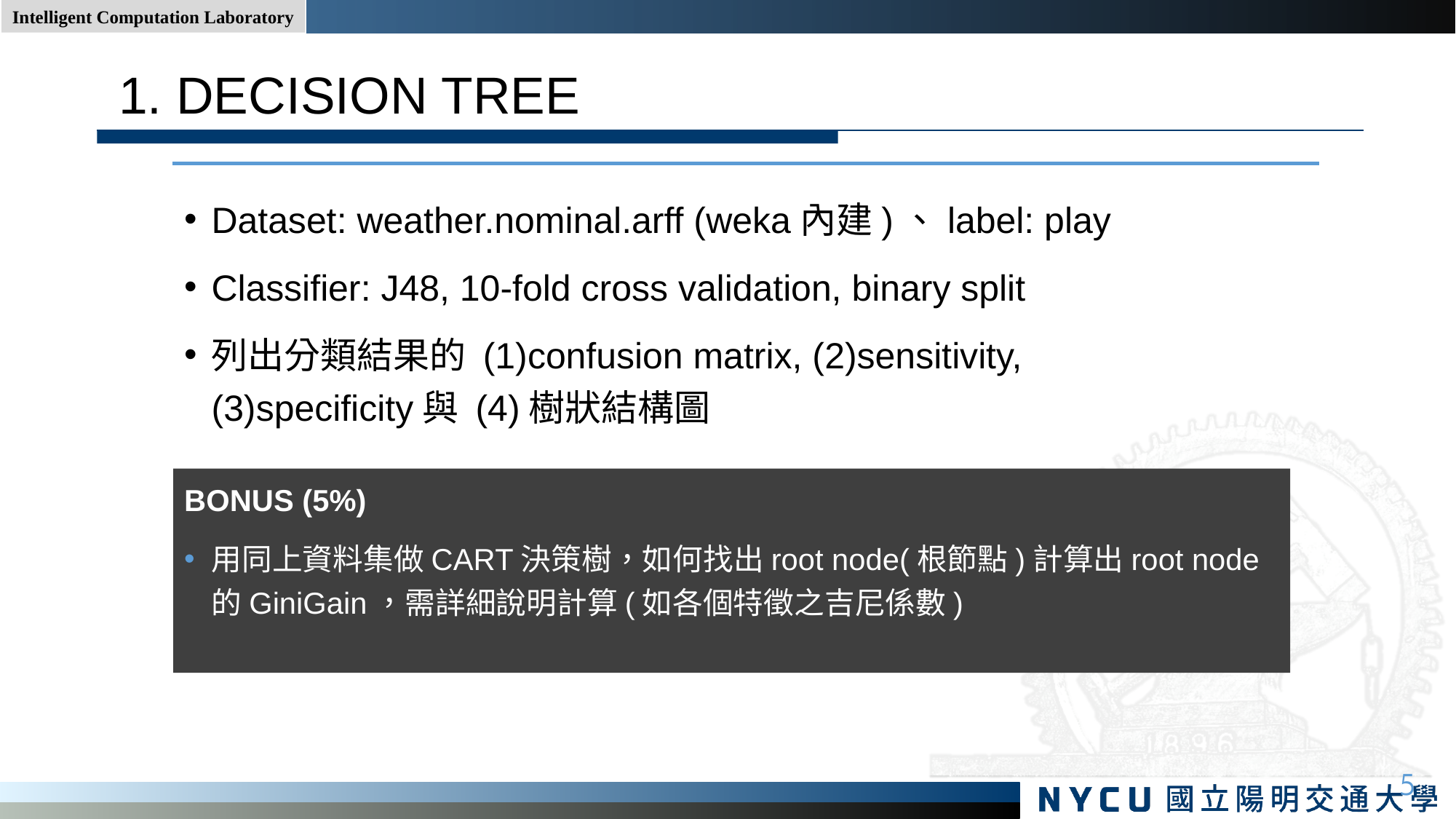

# 1. DECISION TREE
Dataset: weather.nominal.arff (weka內建)、label: play
Classifier: J48, 10-fold cross validation, binary split
列出分類結果的 (1)confusion matrix, (2)sensitivity, (3)specificity與 (4)樹狀結構圖
BONUS (5%)
用同上資料集做CART決策樹，如何找出root node(根節點)計算出root node的GiniGain，需詳細說明計算(如各個特徵之吉尼係數)